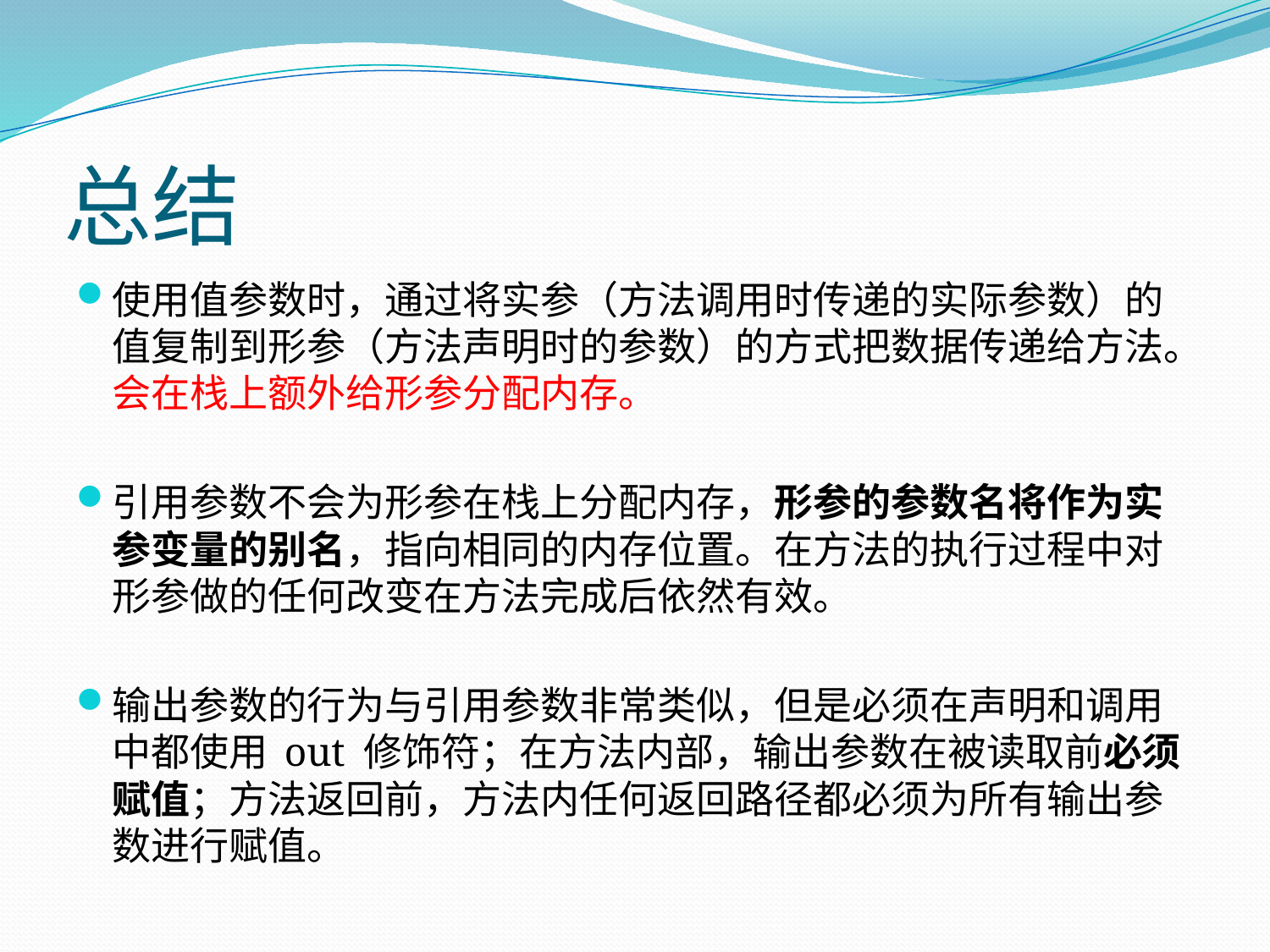

# 总结
使用值参数时，通过将实参（方法调用时传递的实际参数）的值复制到形参（方法声明时的参数）的方式把数据传递给方法。会在栈上额外给形参分配内存。

引用参数不会为形参在栈上分配内存，形参的参数名将作为实参变量的别名，指向相同的内存位置。在方法的执行过程中对形参做的任何改变在方法完成后依然有效。

输出参数的行为与引用参数非常类似，但是必须在声明和调用中都使用 out 修饰符；在方法内部，输出参数在被读取前必须赋值；方法返回前，方法内任何返回路径都必须为所有输出参数进行赋值。